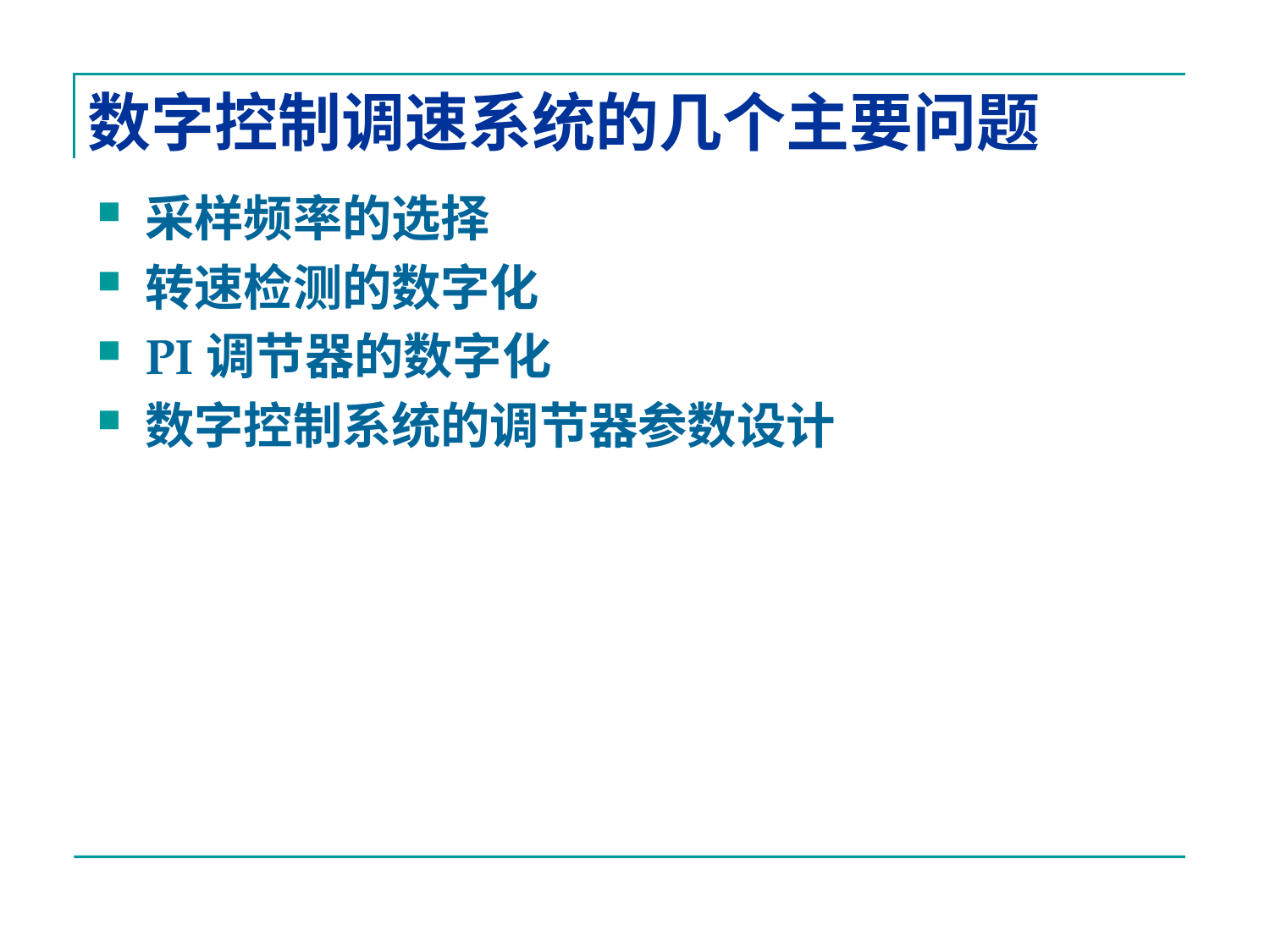

# 数字控制调速系统的几个主要问题
采样频率的选择
转速检测的数字化
PI调节器的数字化
数字控制系统的调节器参数设计